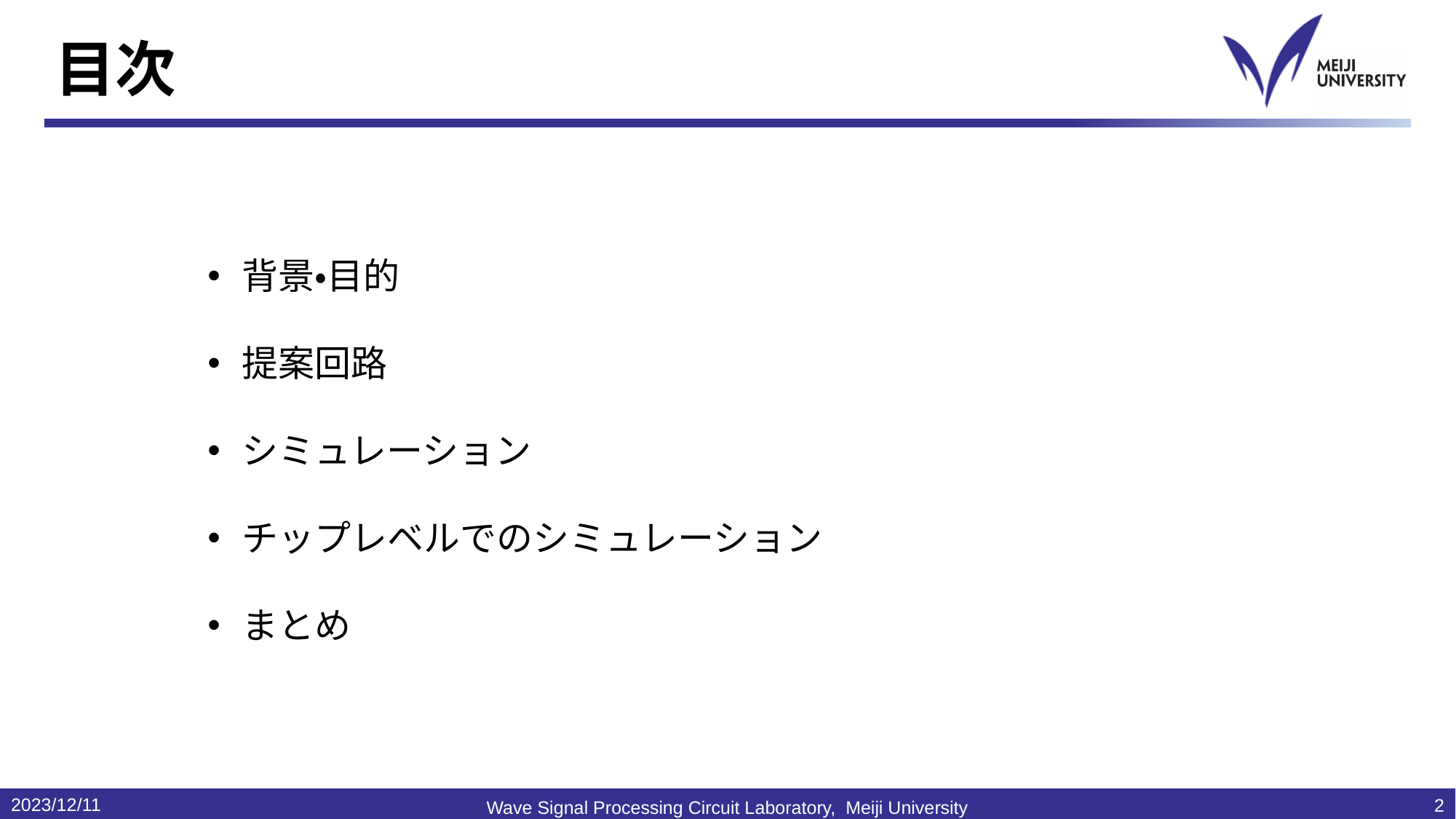

# 目次
背景・目的

提案回路

シミュレーション

チップレベルでのシミュレーション

まとめ
2023/12/11
2
Wave Signal Processing Circuit Laboratory,  Meiji University